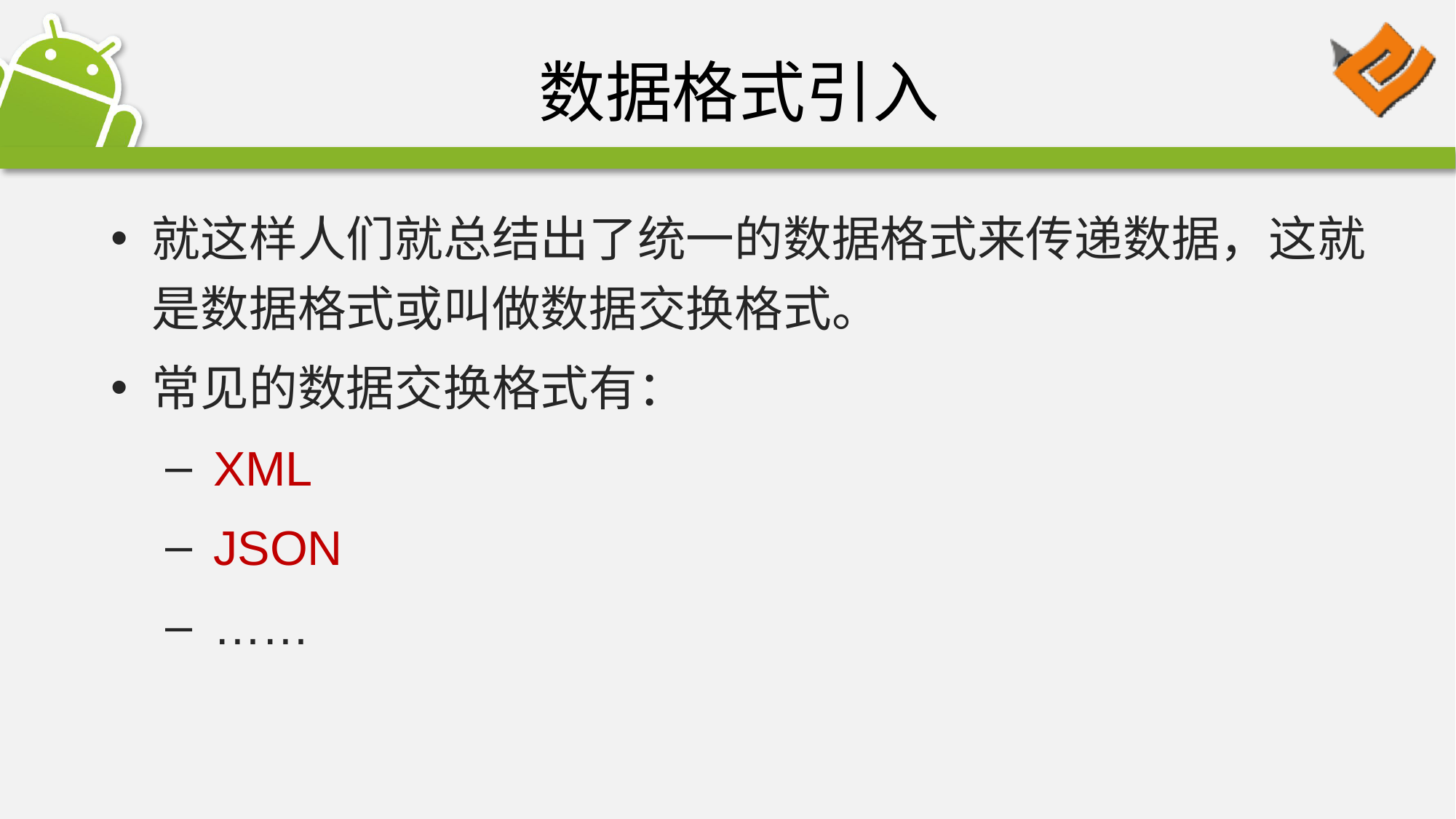

# 数据格式引入
就这样人们就总结出了统一的数据格式来传递数据，这就是数据格式或叫做数据交换格式。
常见的数据交换格式有：
 XML
 JSON
 ……